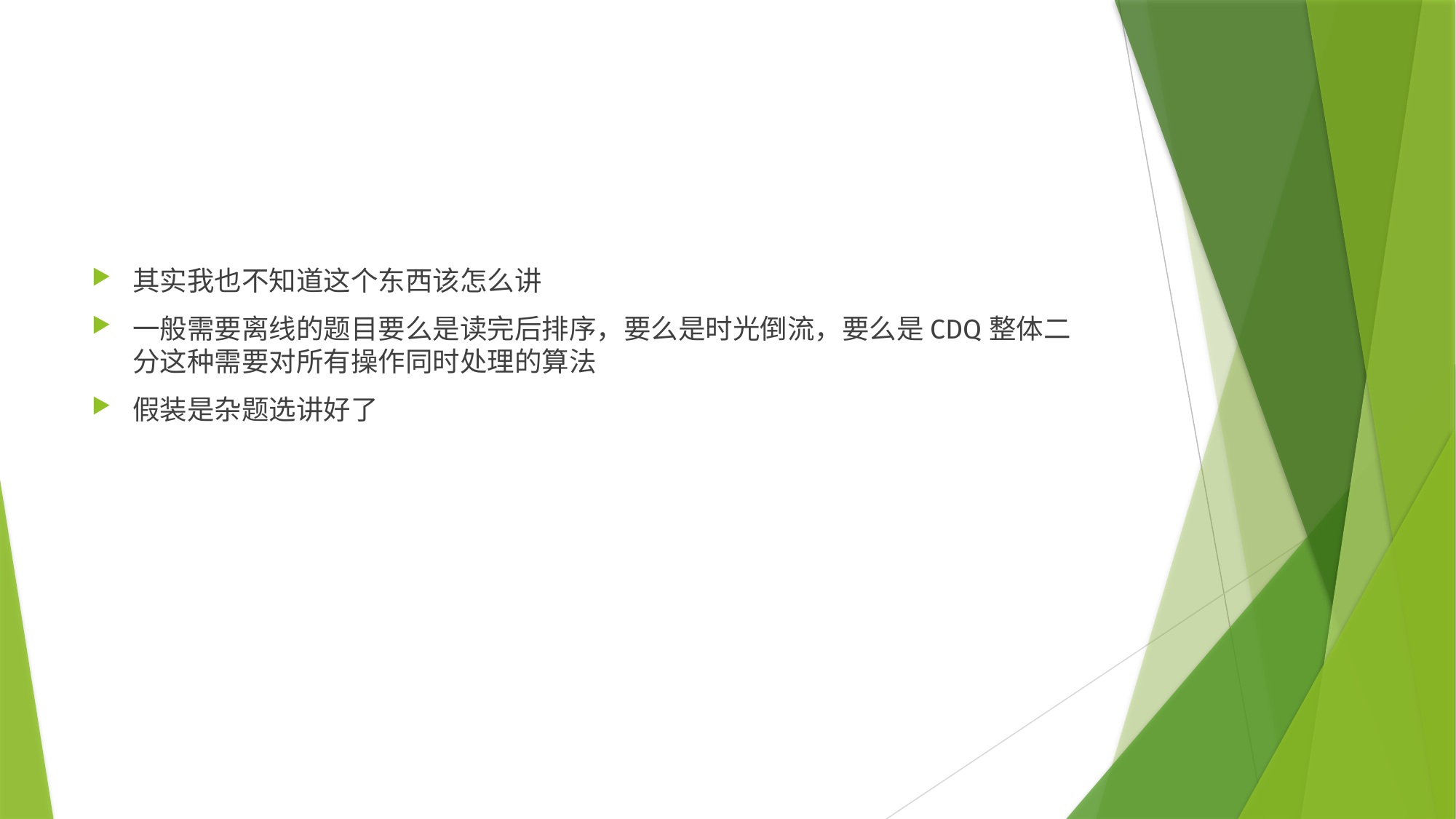

#
其实我也不知道这个东西该怎么讲
一般需要离线的题目要么是读完后排序，要么是时光倒流，要么是CDQ整体二分这种需要对所有操作同时处理的算法
假装是杂题选讲好了